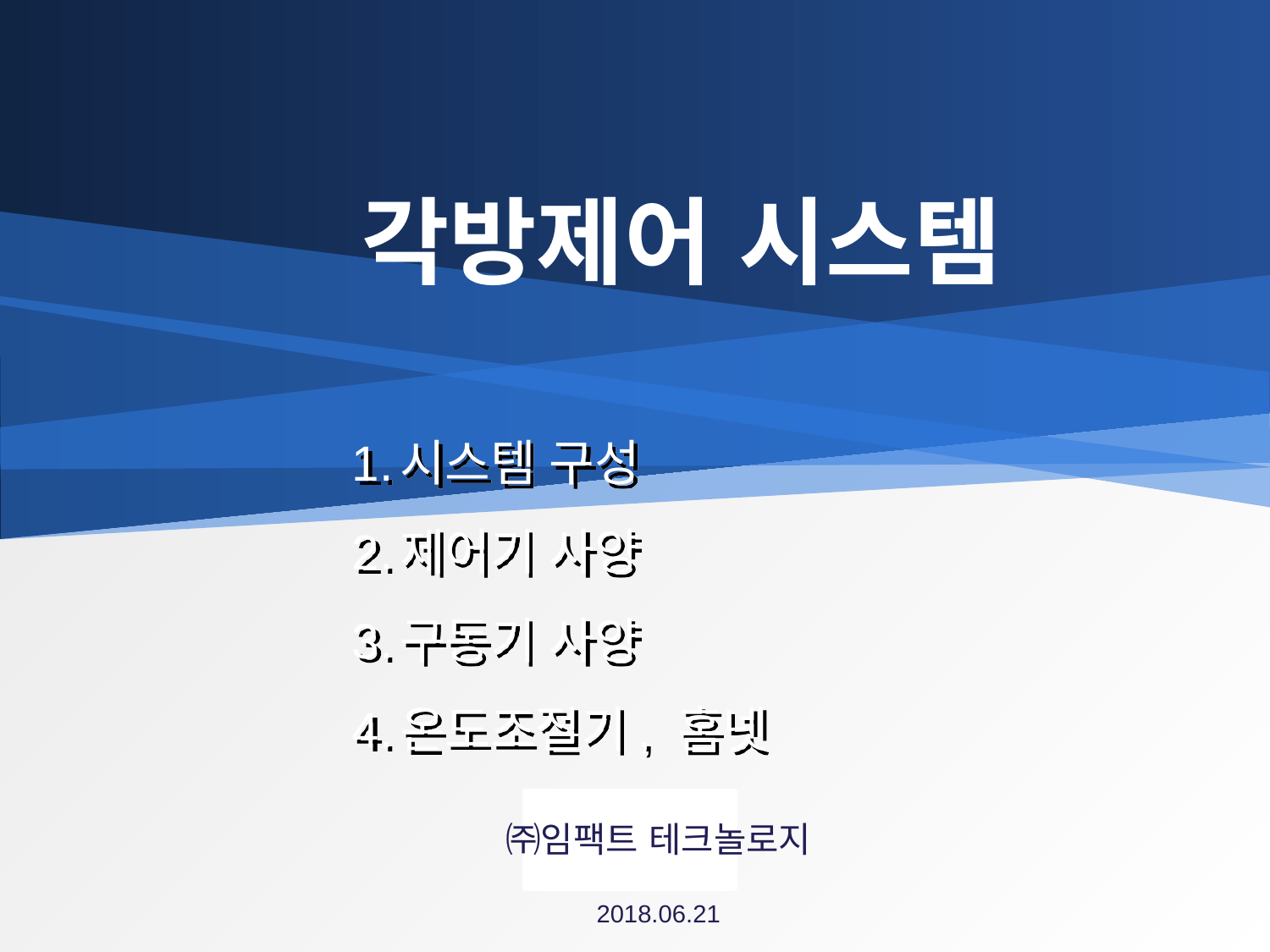

# 각방제어 시스템
시스템 구성
제어기 사양
구동기 사양
온도조절기, 홈넷

㈜임팩트 테크놀로지
2018.06.21